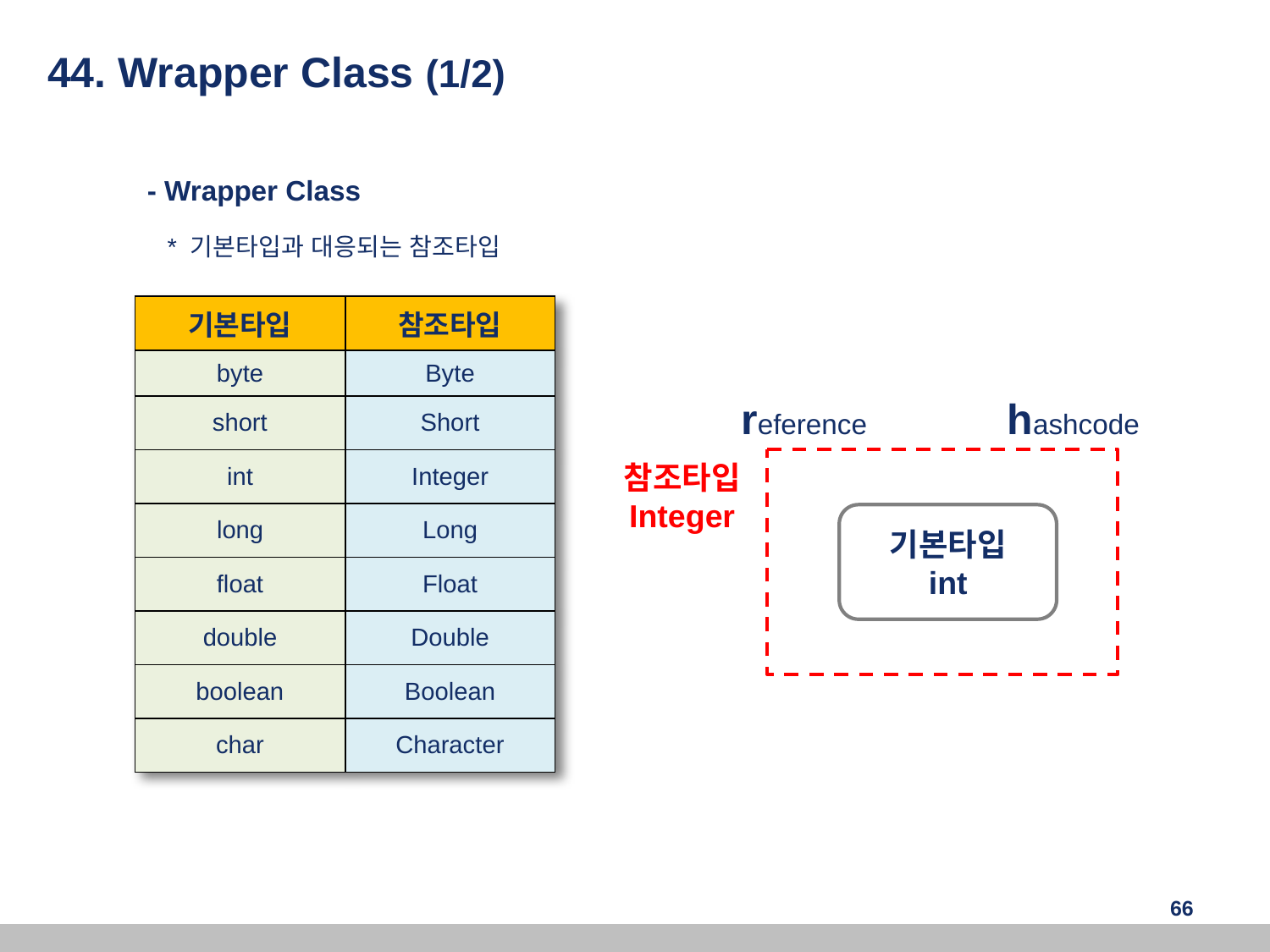

44. Wrapper Class (1/2)
 - Wrapper Class

    * 기본타입과 대응되는 참조타입
| 기본타입 | 참조타입 |
| --- | --- |
| byte | Byte |
| short | Short |
| int | Integer |
| long | Long |
| float | Float |
| double | Double |
| boolean | Boolean |
| char | Character |
reference
hashcode

참조타입
Integer

기본타입
int
66